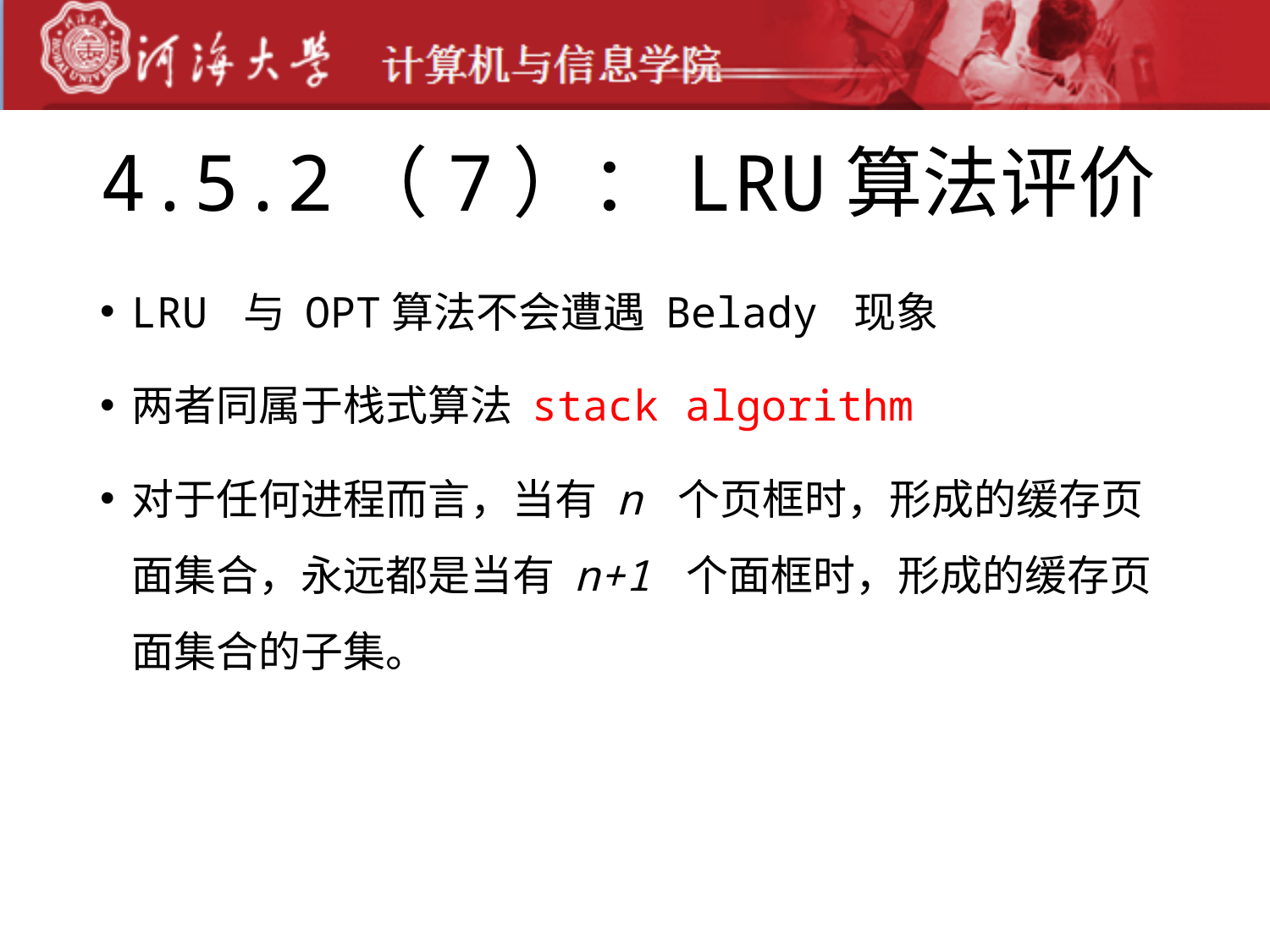

# 4.5.2（7）：LRU算法评价
LRU 与 OPT算法不会遭遇 Belady 现象
两者同属于栈式算法 stack algorithm
对于任何进程而言，当有 n 个页框时，形成的缓存页面集合，永远都是当有 n+1 个面框时，形成的缓存页面集合的子集。